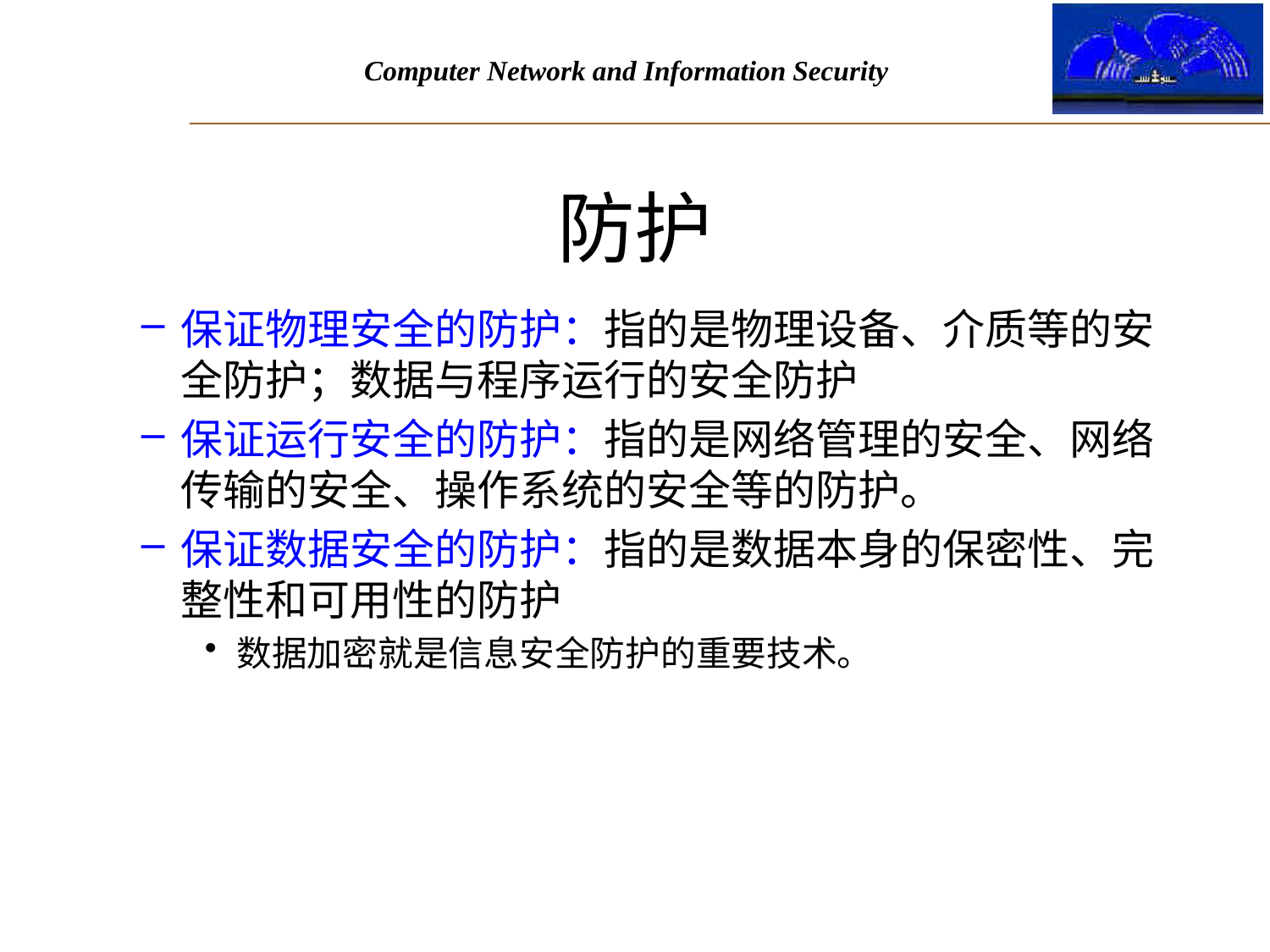

# 防护
保证物理安全的防护：指的是物理设备、介质等的安全防护；数据与程序运行的安全防护
保证运行安全的防护：指的是网络管理的安全、网络传输的安全、操作系统的安全等的防护。
保证数据安全的防护：指的是数据本身的保密性、完整性和可用性的防护
数据加密就是信息安全防护的重要技术。